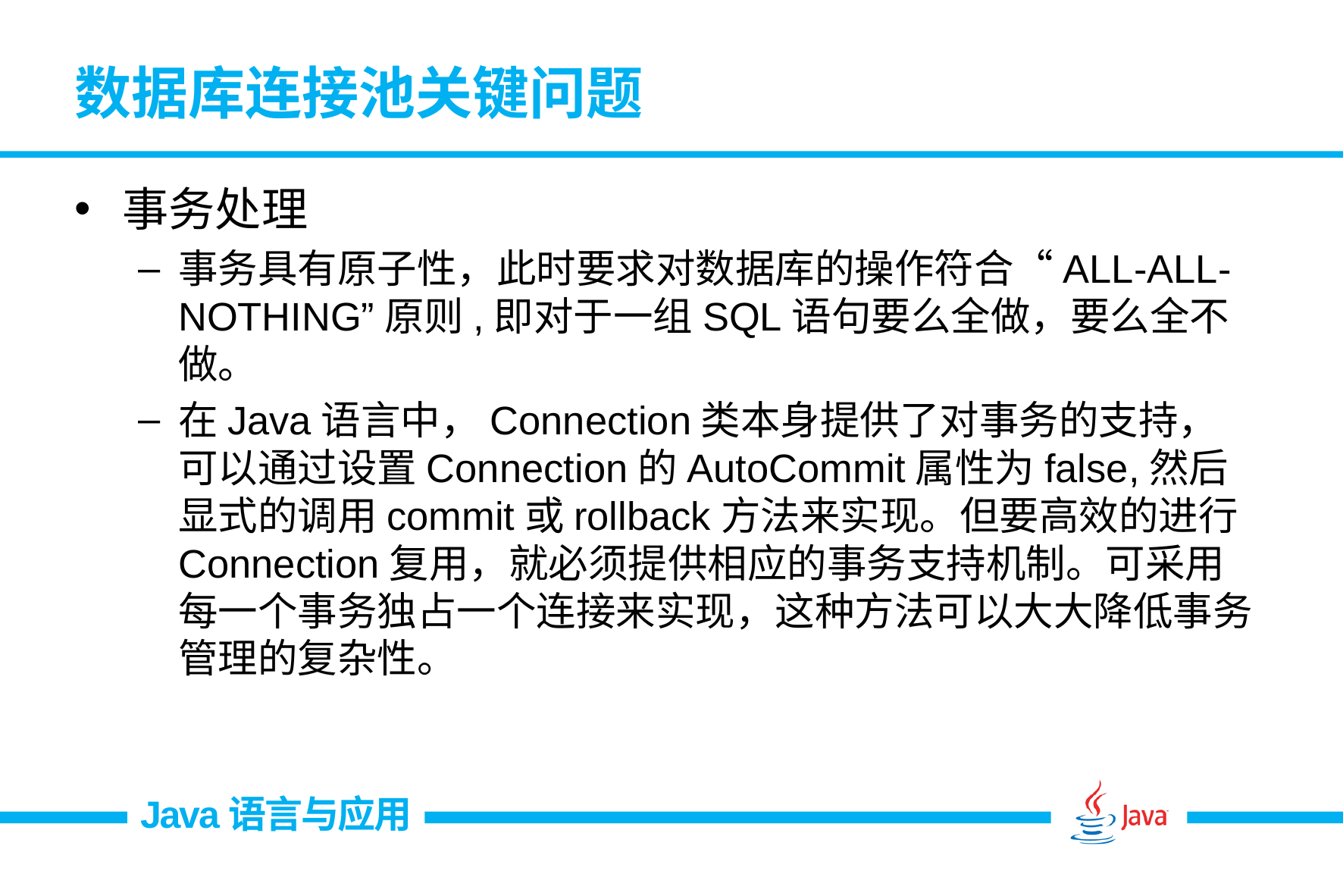

# 数据库连接池关键问题
事务处理
事务具有原子性，此时要求对数据库的操作符合“ALL-ALL-NOTHING”原则,即对于一组SQL语句要么全做，要么全不做。
在Java语言中，Connection类本身提供了对事务的支持，可以通过设置Connection的AutoCommit属性为false,然后显式的调用commit或rollback方法来实现。但要高效的进行Connection复用，就必须提供相应的事务支持机制。可采用每一个事务独占一个连接来实现，这种方法可以大大降低事务管理的复杂性。